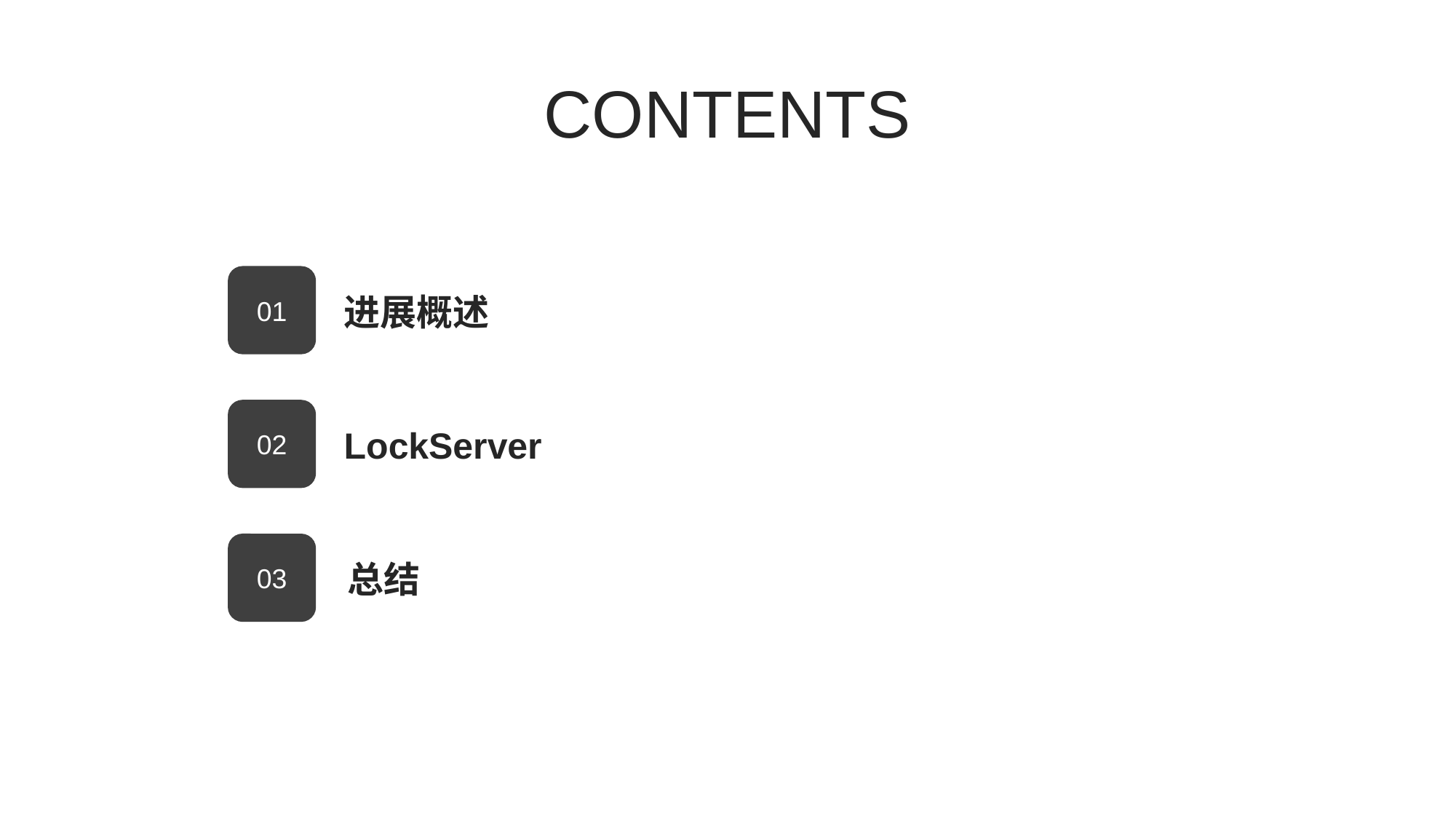

CONTENTS
01
进展概述
02
LockServer
03
总结